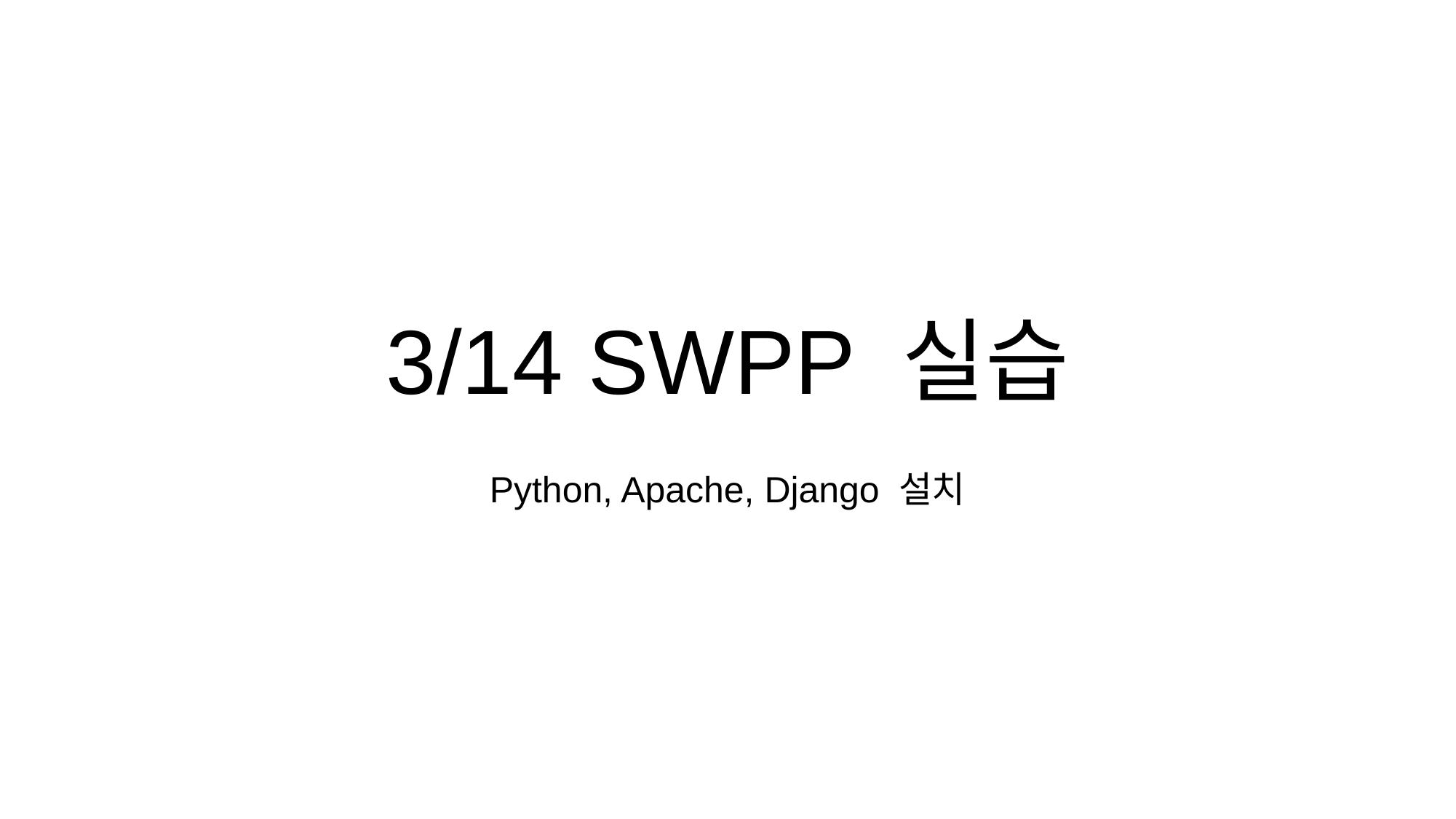

# 3/14 SWPP 실습
Python, Apache, Django 설치